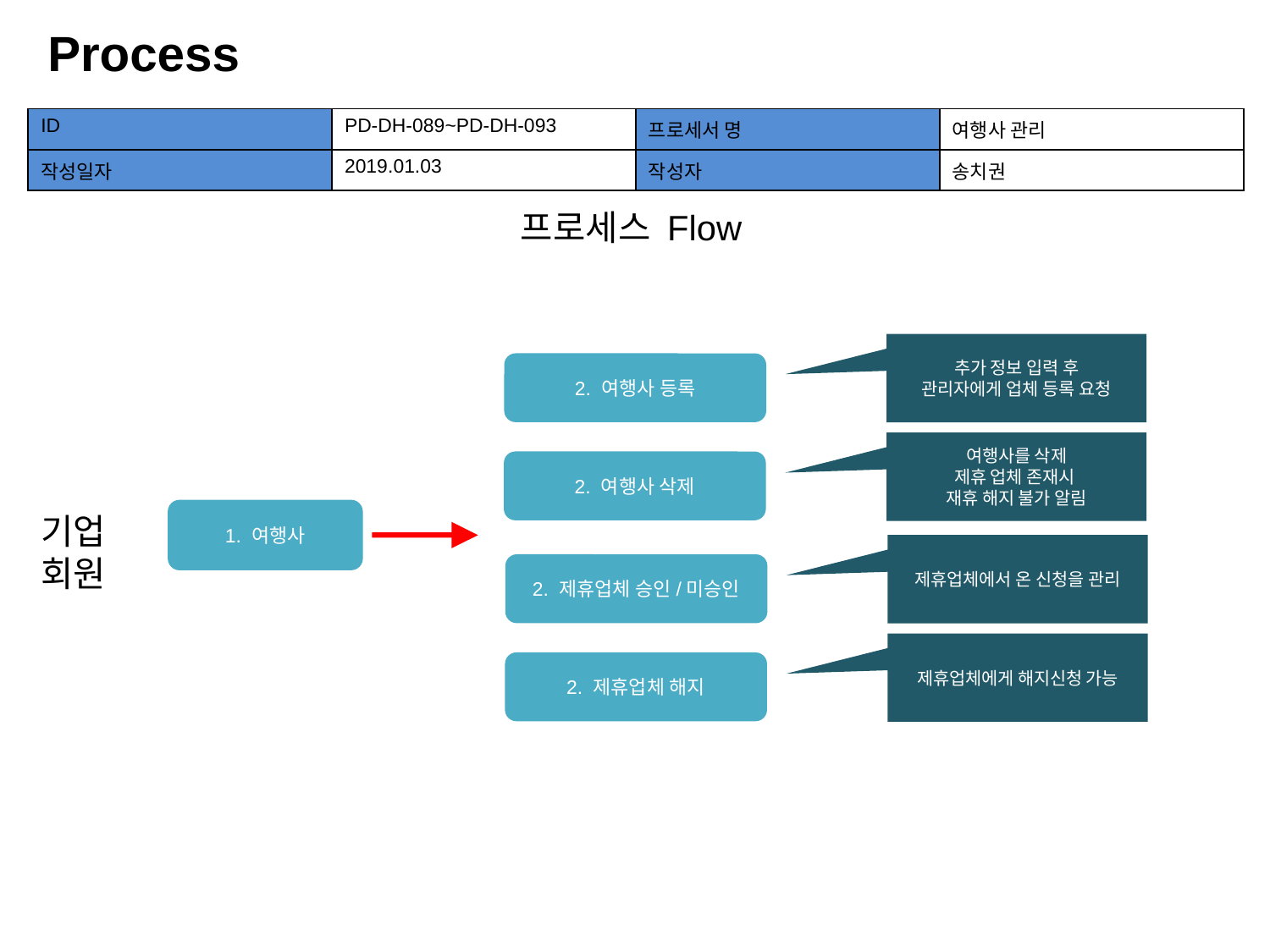

Process

| ID | PD-DH-089~PD-DH-093 | 프로세서 명 | 여행사 관리 |
| --- | --- | --- | --- |
| 작성일자 | 2019.01.03 | 작성자 | 송치권 |
프로세스 Flow
추가 정보 입력 후
관리자에게 업체 등록 요청
2. 여행사 등록
여행사를 삭제
제휴 업체 존재시
재휴 해지 불가 알림
2. 여행사 삭제
1. 여행사
기업
회원
제휴업체에서 온 신청을 관리
2. 제휴업체 승인/미승인
제휴업체에게 해지신청 가능
2. 제휴업체 해지